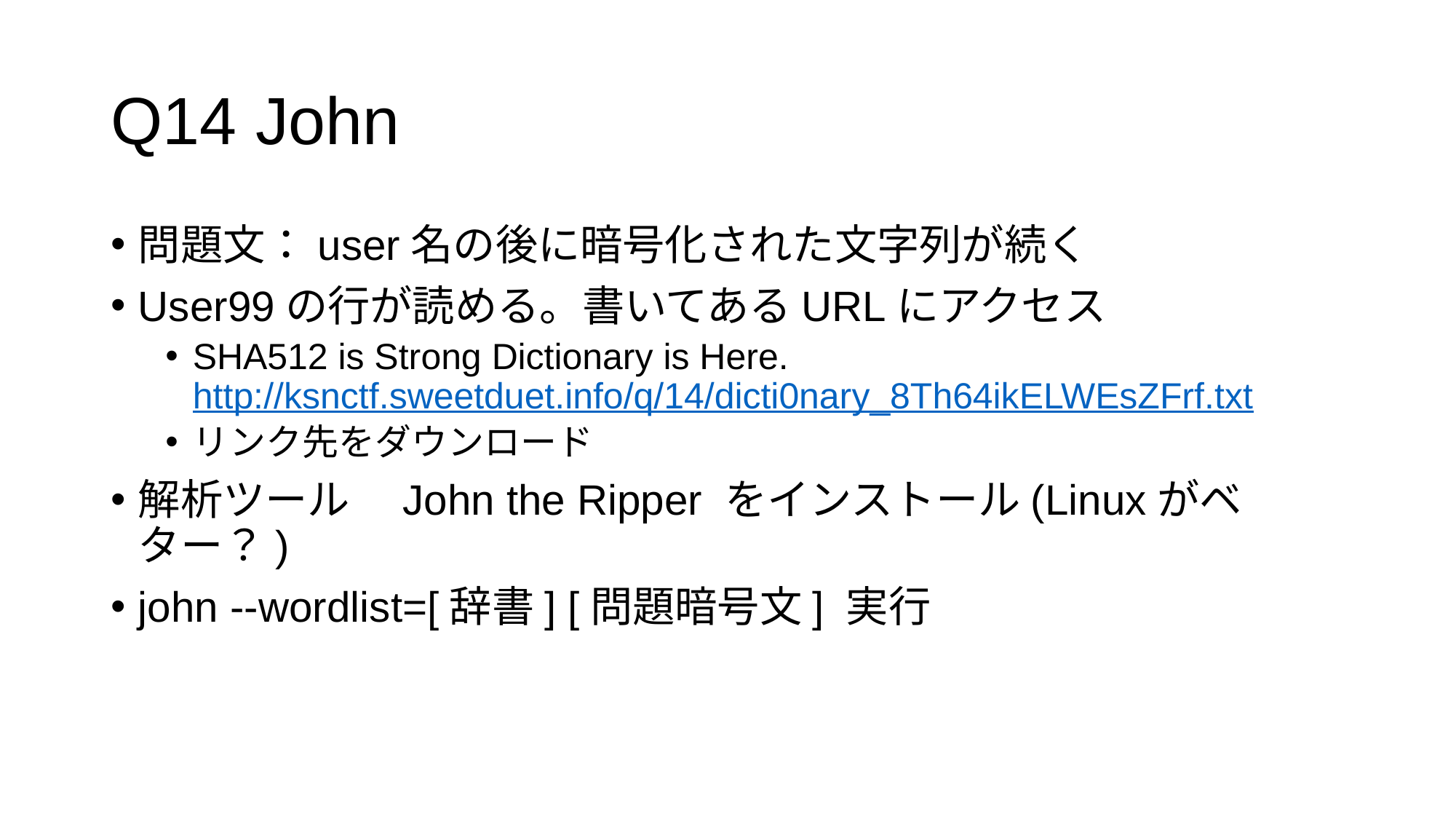

# Q14 John
問題文：user名の後に暗号化された文字列が続く
User99の行が読める。書いてあるURLにアクセス
SHA512 is Strong Dictionary is Here.
http://ksnctf.sweetduet.info/q/14/dicti0nary_8Th64ikELWEsZFrf.txt
リンク先をダウンロード
解析ツール　John the Ripper をインストール(Linuxがベター？)
john --wordlist=[辞書] [問題暗号文] 実行